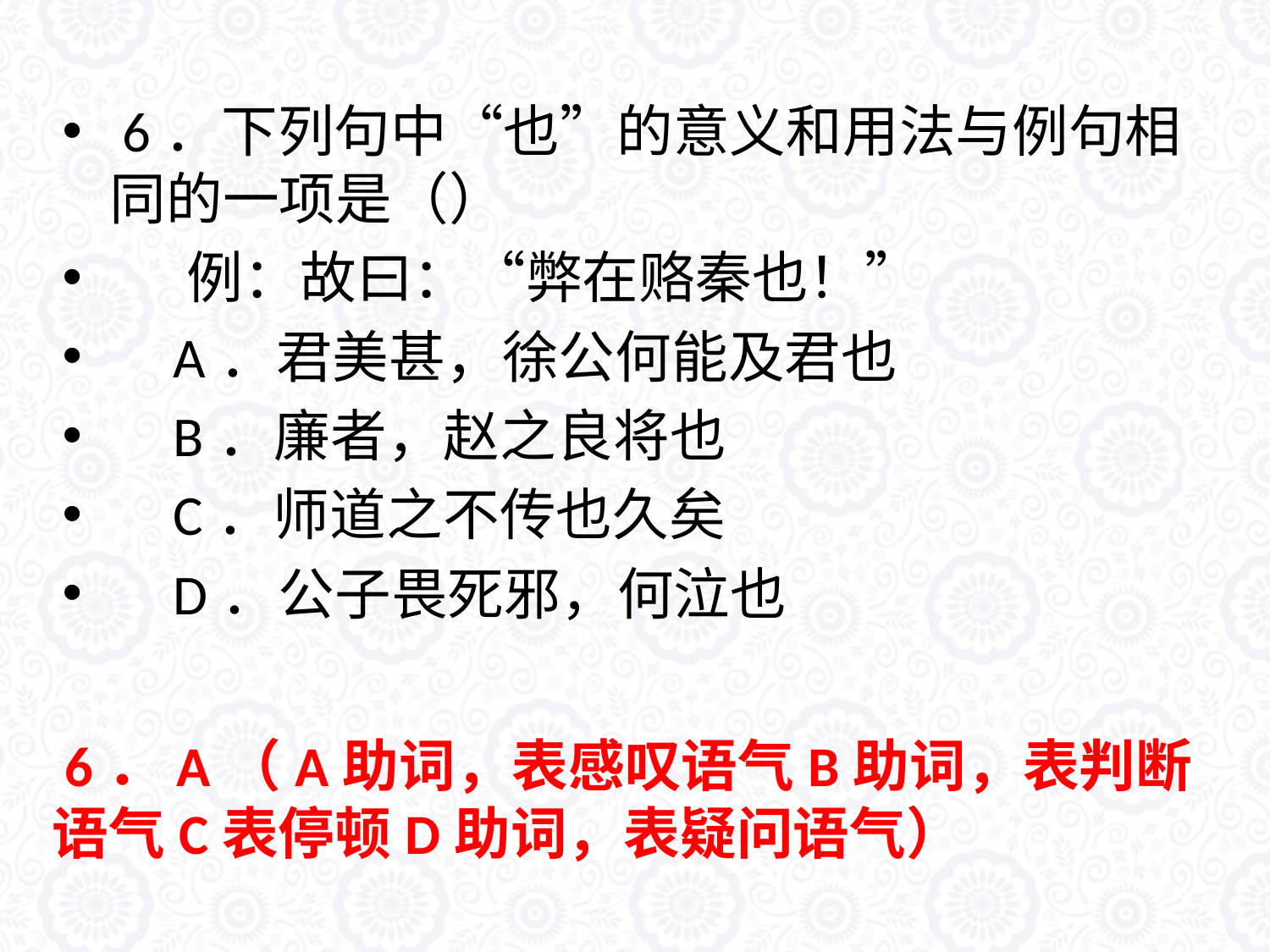

#
 6．下列句中“也”的意义和用法与例句相同的一项是（）
     例：故曰：“弊在赂秦也！”
     A．君美甚，徐公何能及君也
     B．廉者，赵之良将也
     C．师道之不传也久矣
     D．公子畏死邪，何泣也
 6．A（A助词，表感叹语气B助词，表判断语气C表停顿D助词，表疑问语气）